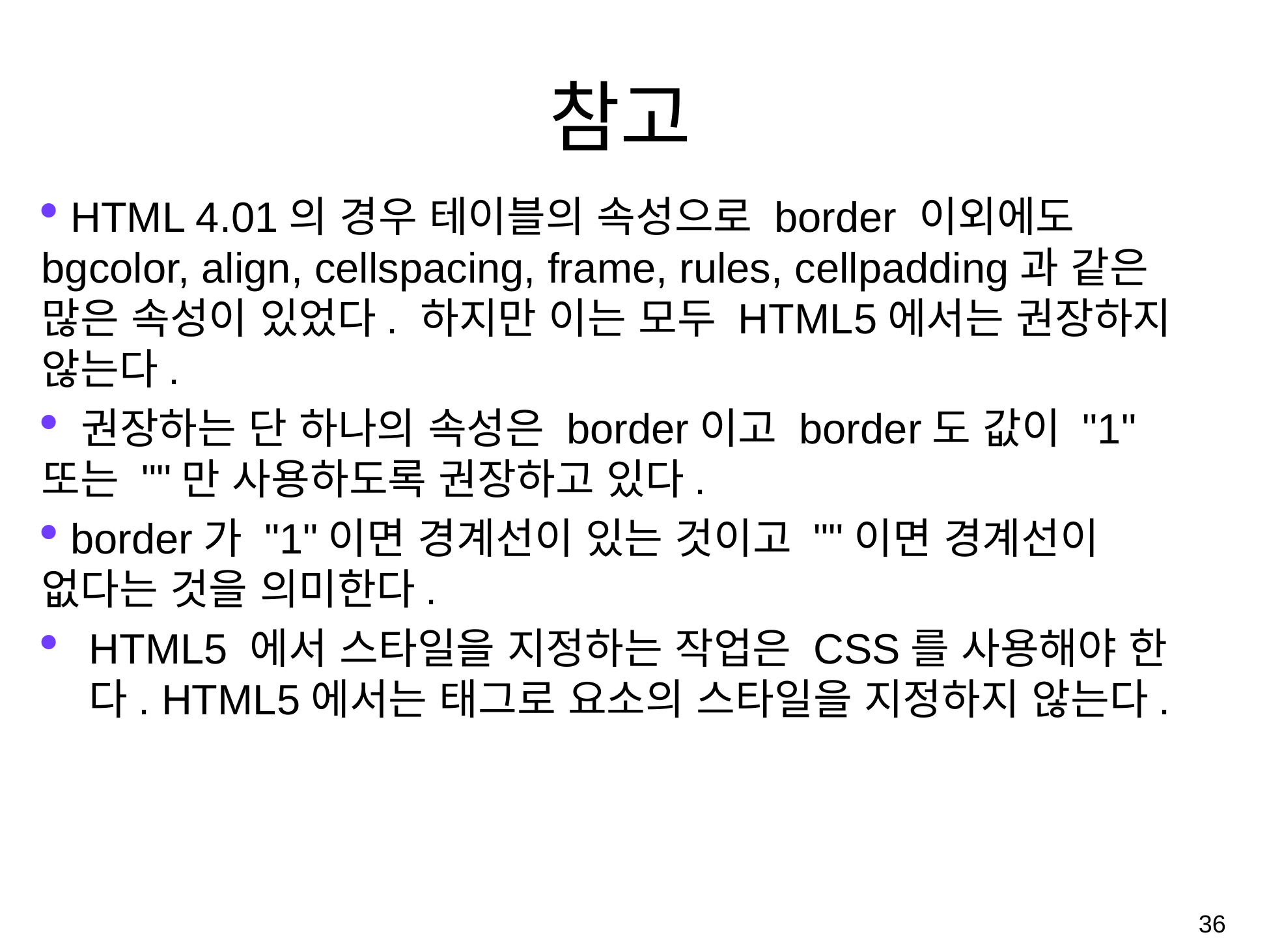

# 참고
 HTML 4.01의 경우 테이블의 속성으로 border 이외에도 bgcolor, align, cellspacing, frame, rules, cellpadding과 같은 많은 속성이 있었다. 하지만 이는 모두 HTML5에서는 권장하지 않는다.
 권장하는 단 하나의 속성은 border이고 border도 값이 "1" 또는 ""만 사용하도록 권장하고 있다.
 border가 "1"이면 경계선이 있는 것이고 ""이면 경계선이 없다는 것을 의미한다.
HTML5 에서 스타일을 지정하는 작업은 CSS를 사용해야 한다. HTML5에서는 태그로 요소의 스타일을 지정하지 않는다.

36